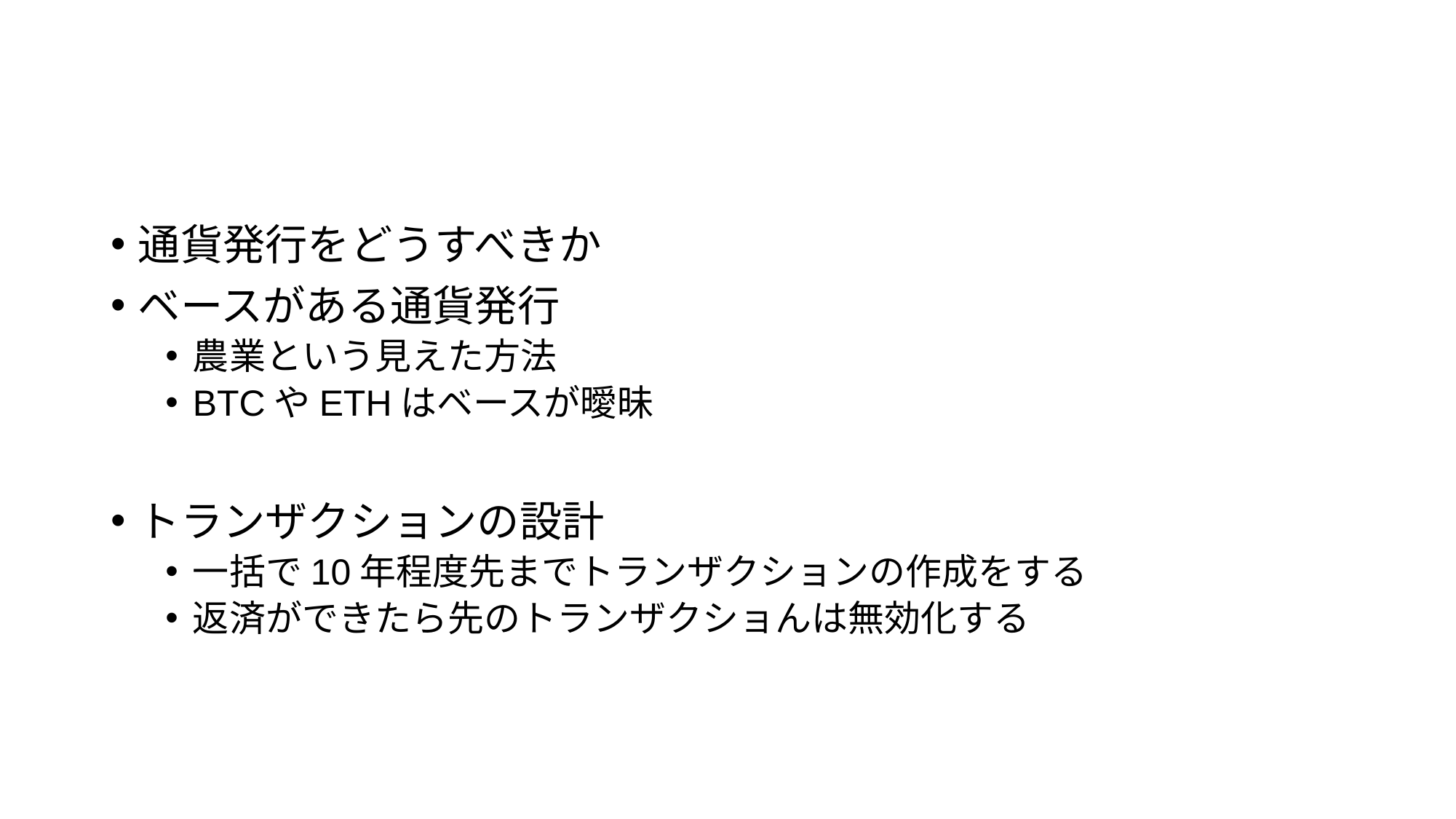

#
通貨発行をどうすべきか
ベースがある通貨発行
農業という見えた方法
BTCやETHはベースが曖昧

トランザクションの設計
一括で10年程度先までトランザクションの作成をする
返済ができたら先のトランザクショんは無効化する